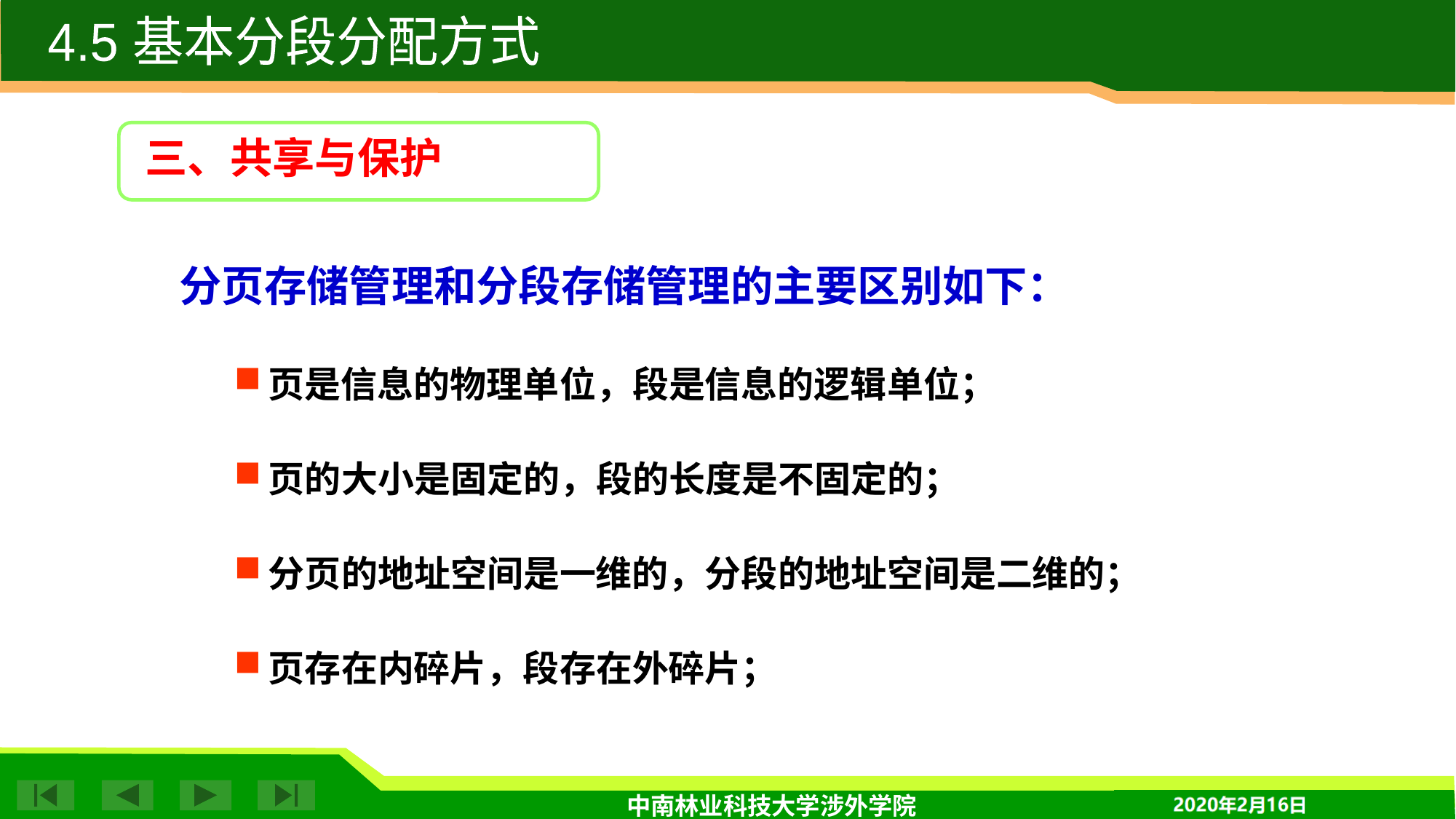

4.5 基本分段分配方式

三、共享与保护
分页存储管理和分段存储管理的主要区别如下：
页是信息的物理单位，段是信息的逻辑单位；
页的大小是固定的，段的长度是不固定的；
分页的地址空间是一维的，分段的地址空间是二维的；
页存在内碎片，段存在外碎片；